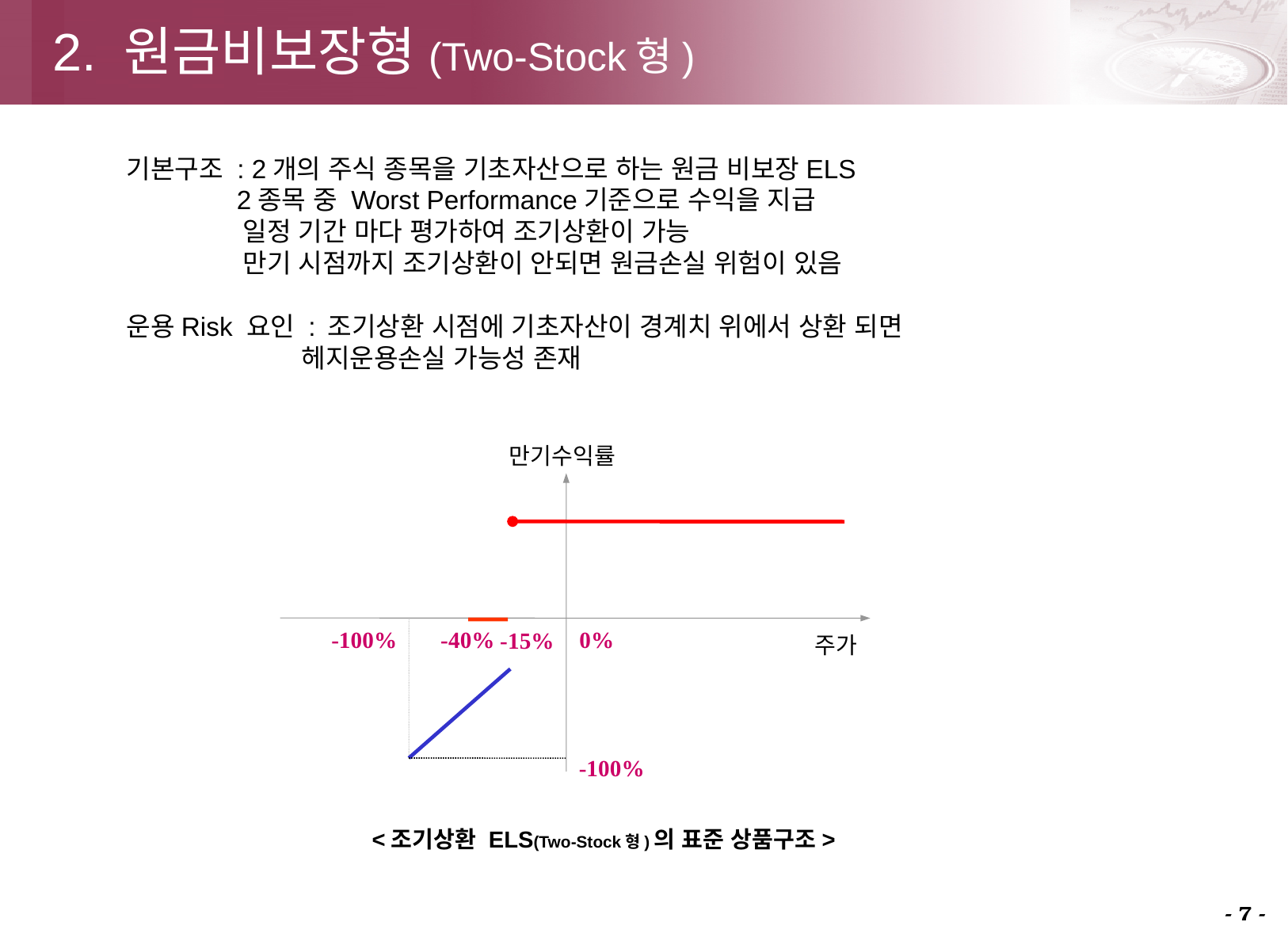

# 2. 원금비보장형(Two-Stock형)
기본구조 : 2개의 주식 종목을 기초자산으로 하는 원금 비보장ELS
               2종목 중 Worst Performance기준으로 수익을 지급
               일정 기간 마다 평가하여 조기상환이 가능
               만기 시점까지 조기상환이 안되면 원금손실 위험이 있음

운용Risk 요인 : 조기상환 시점에 기초자산이 경계치 위에서 상환 되면
                       헤지운용손실 가능성 존재

만기수익률

0%
-100%
-40%

-15%
주가

-100%

<조기상환 ELS(Two-Stock형)의 표준 상품구조>